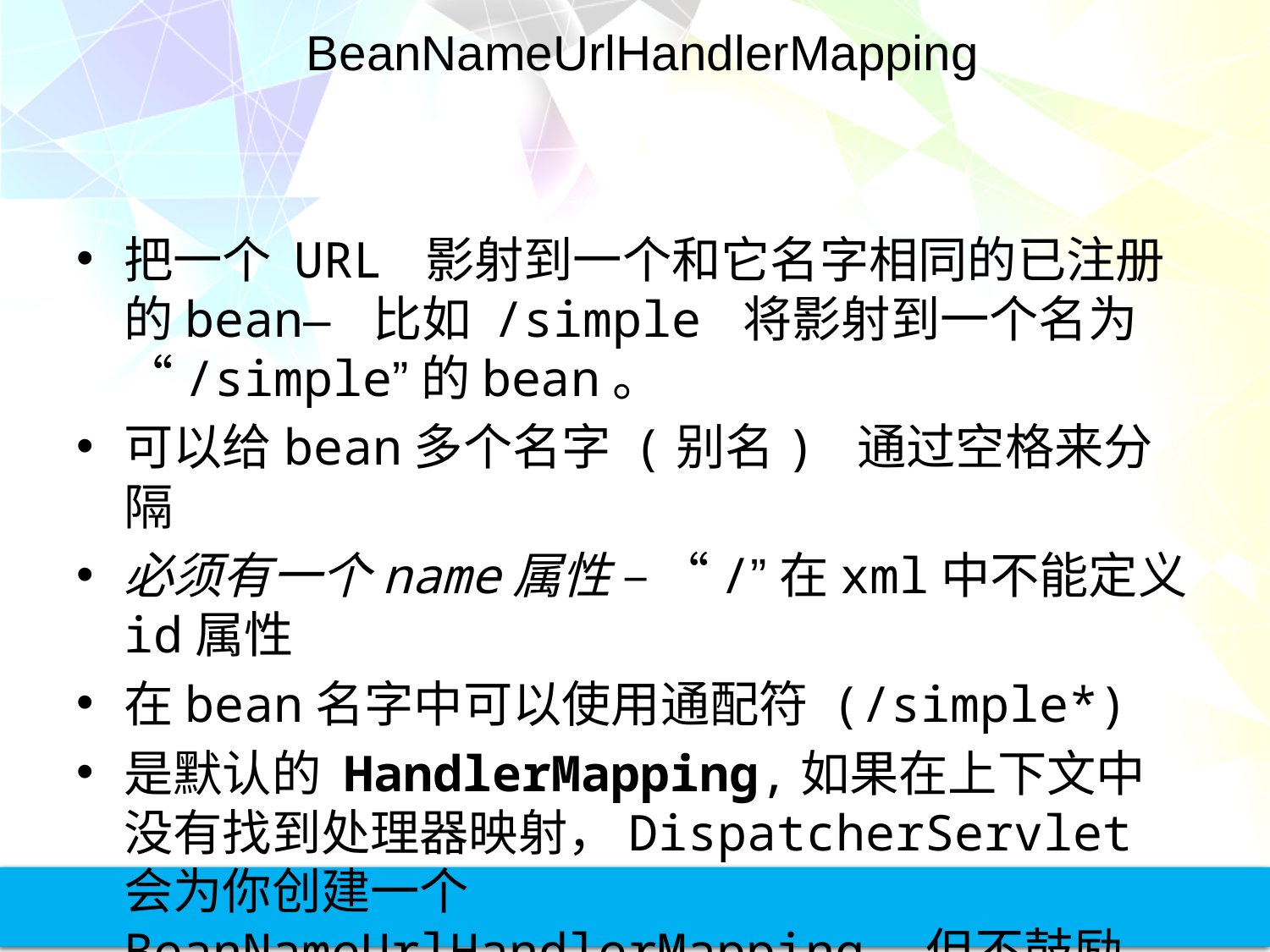

# BeanNameUrlHandlerMapping
把一个 URL 影射到一个和它名字相同的已注册的bean– 比如 /simple 将影射到一个名为“/simple”的bean。
可以给bean多个名字 (别名) 通过空格来分隔
必须有一个name属性 – “/”在xml中不能定义id属性
在bean名字中可以使用通配符 (/simple*)
是默认的 HandlerMapping,如果在上下文中没有找到处理器映射，DispatcherServlet会为你创建一个BeanNameUrlHandlerMapping，但不鼓励